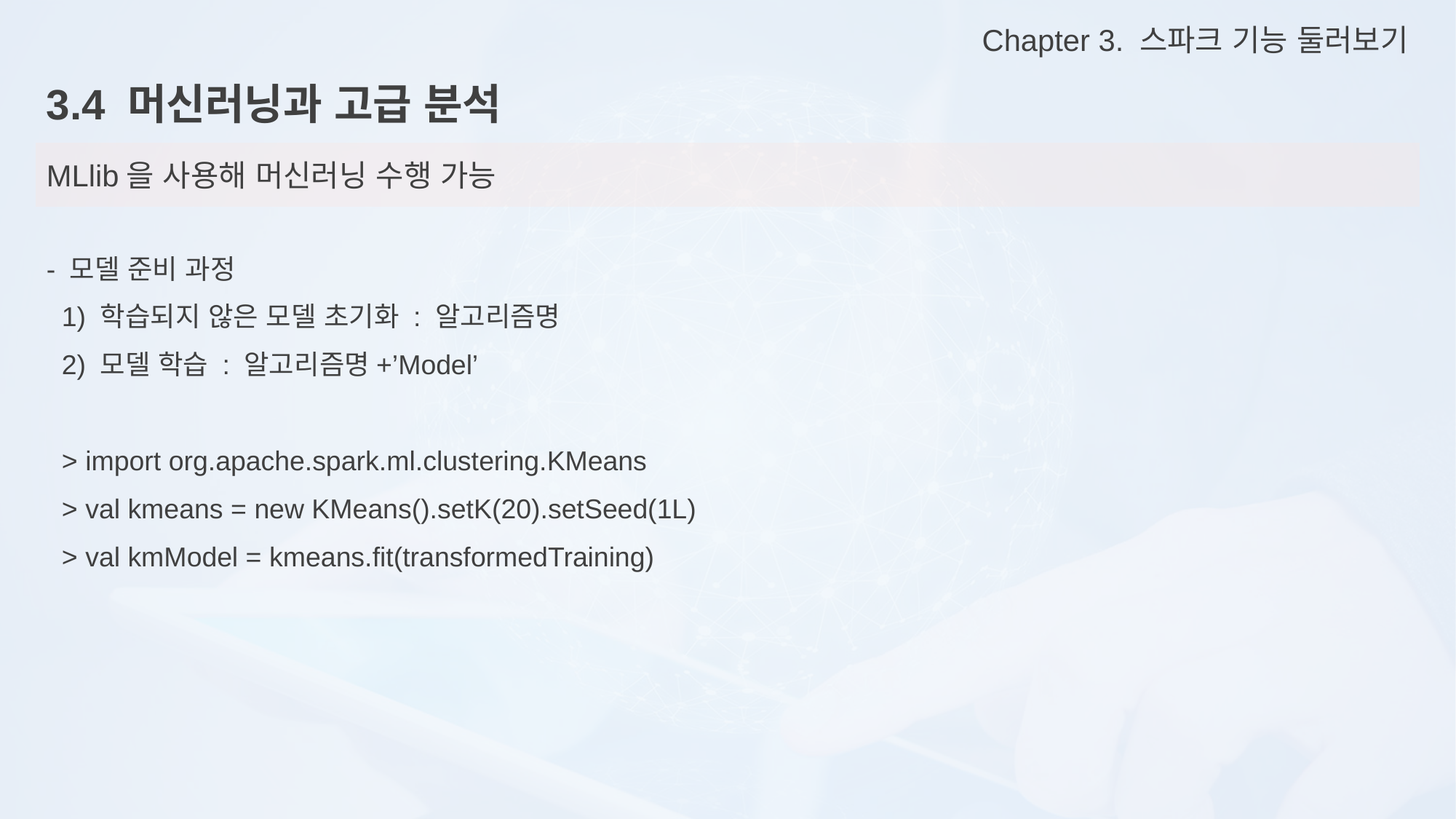

Chapter 3. 스파크 기능 둘러보기
3.4 머신러닝과 고급 분석
MLlib을 사용해 머신러닝 수행 가능
- 모델 준비 과정
  1) 학습되지 않은 모델 초기화 : 알고리즘명
  2) 모델 학습 : 알고리즘명+’Model’

  > import org.apache.spark.ml.clustering.KMeans
  > val kmeans = new KMeans().setK(20).setSeed(1L)
  > val kmModel = kmeans.fit(transformedTraining)